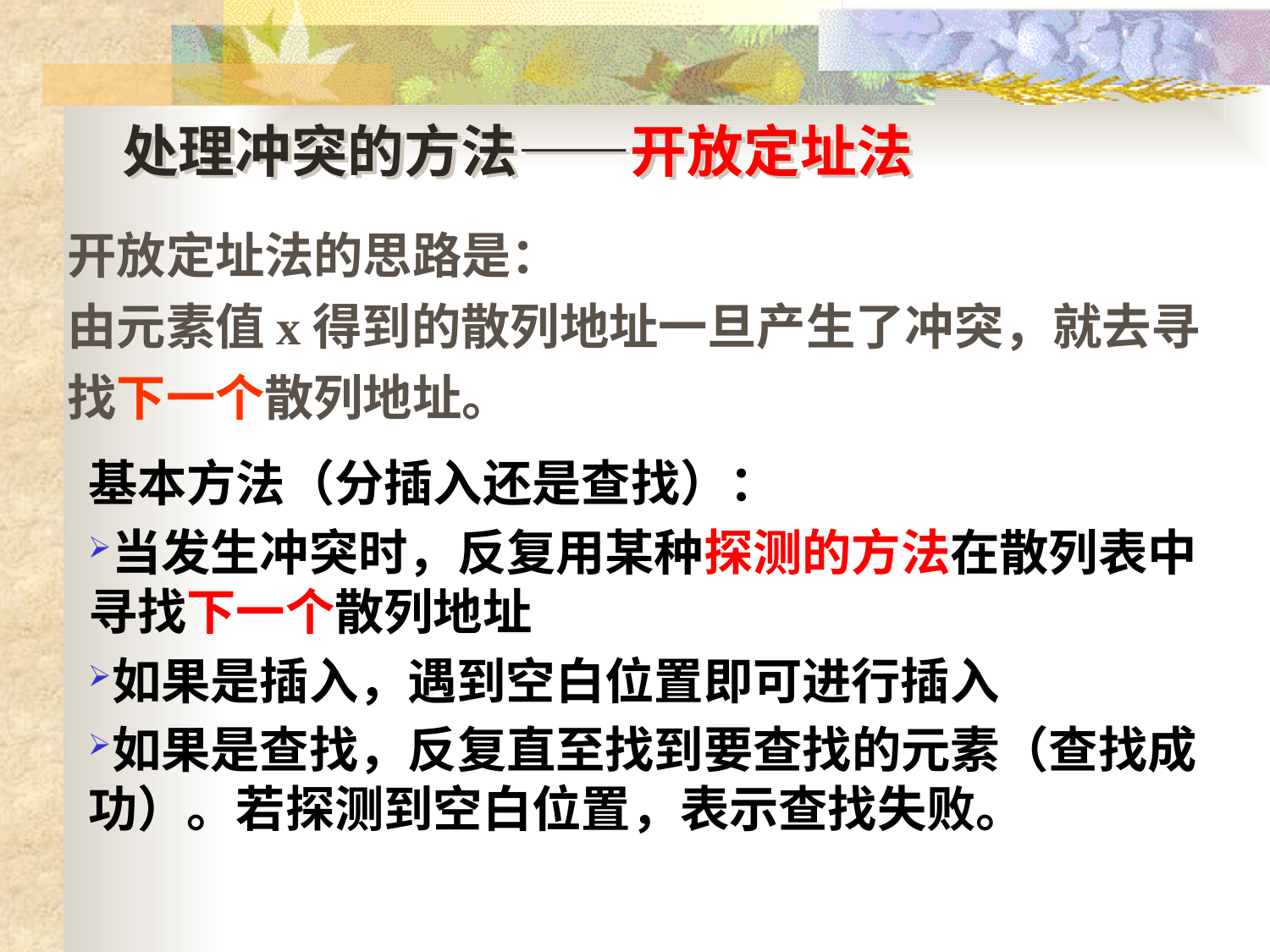

处理冲突的方法——开放定址法
开放定址法的思路是：
由元素值x得到的散列地址一旦产生了冲突，就去寻找下一个散列地址。
基本方法（分插入还是查找）：
当发生冲突时，反复用某种探测的方法在散列表中寻找下一个散列地址
如果是插入，遇到空白位置即可进行插入
如果是查找，反复直至找到要查找的元素（查找成功）。若探测到空白位置，表示查找失败。